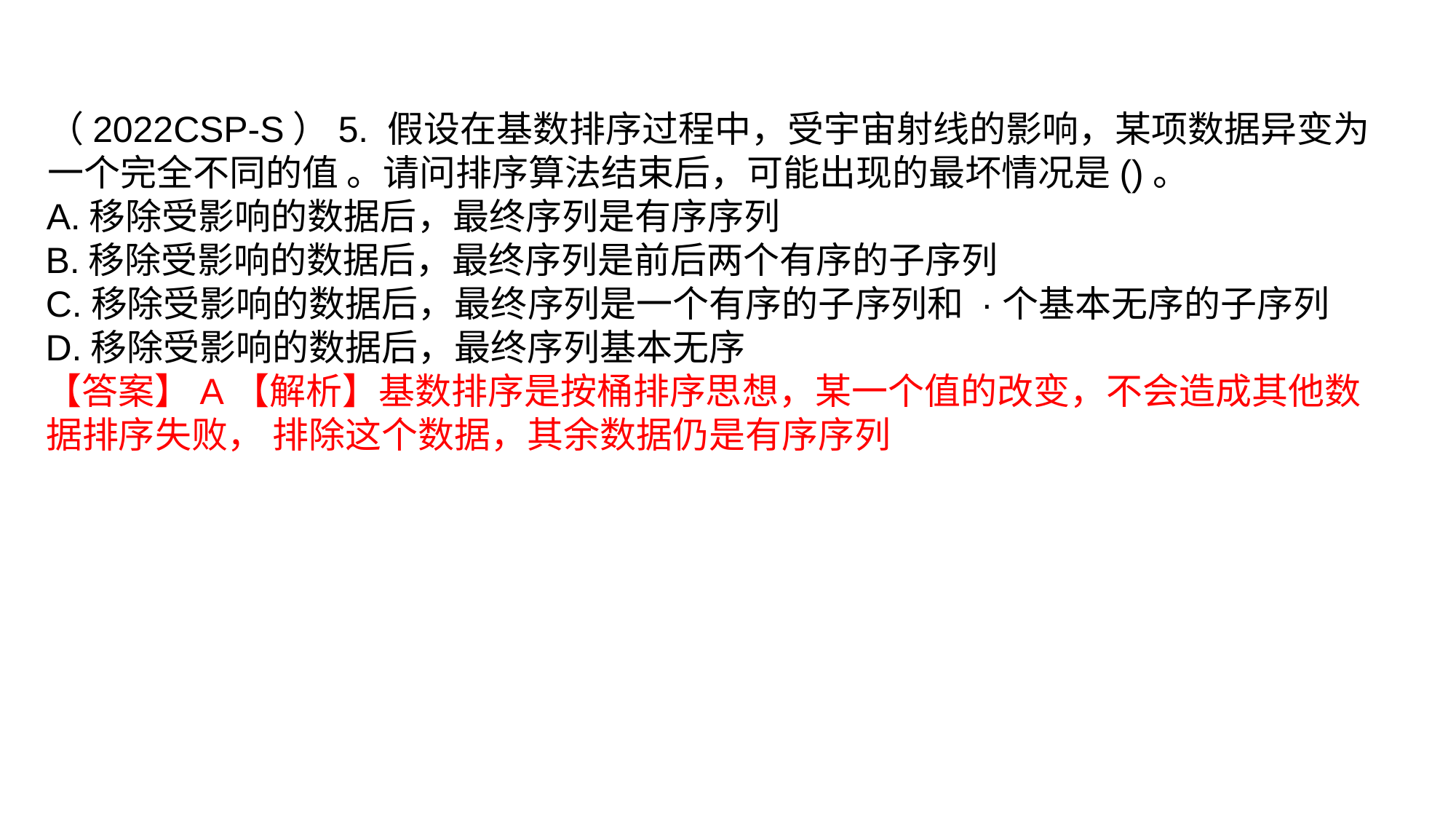

（2022CSP-S）5. 假设在基数排序过程中，受宇宙射线的影响，某项数据异变为一个完全不同的值 。请问排序算法结束后，可能出现的最坏情况是()。
A.移除受影响的数据后，最终序列是有序序列
B.移除受影响的数据后，最终序列是前后两个有序的子序列
C.移除受影响的数据后，最终序列是一个有序的子序列和 ·个基本无序的子序列
D.移除受影响的数据后，最终序列基本无序
【答案】A【解析】基数排序是按桶排序思想，某一个值的改变，不会造成其他数据排序失败， 排除这个数据，其余数据仍是有序序列